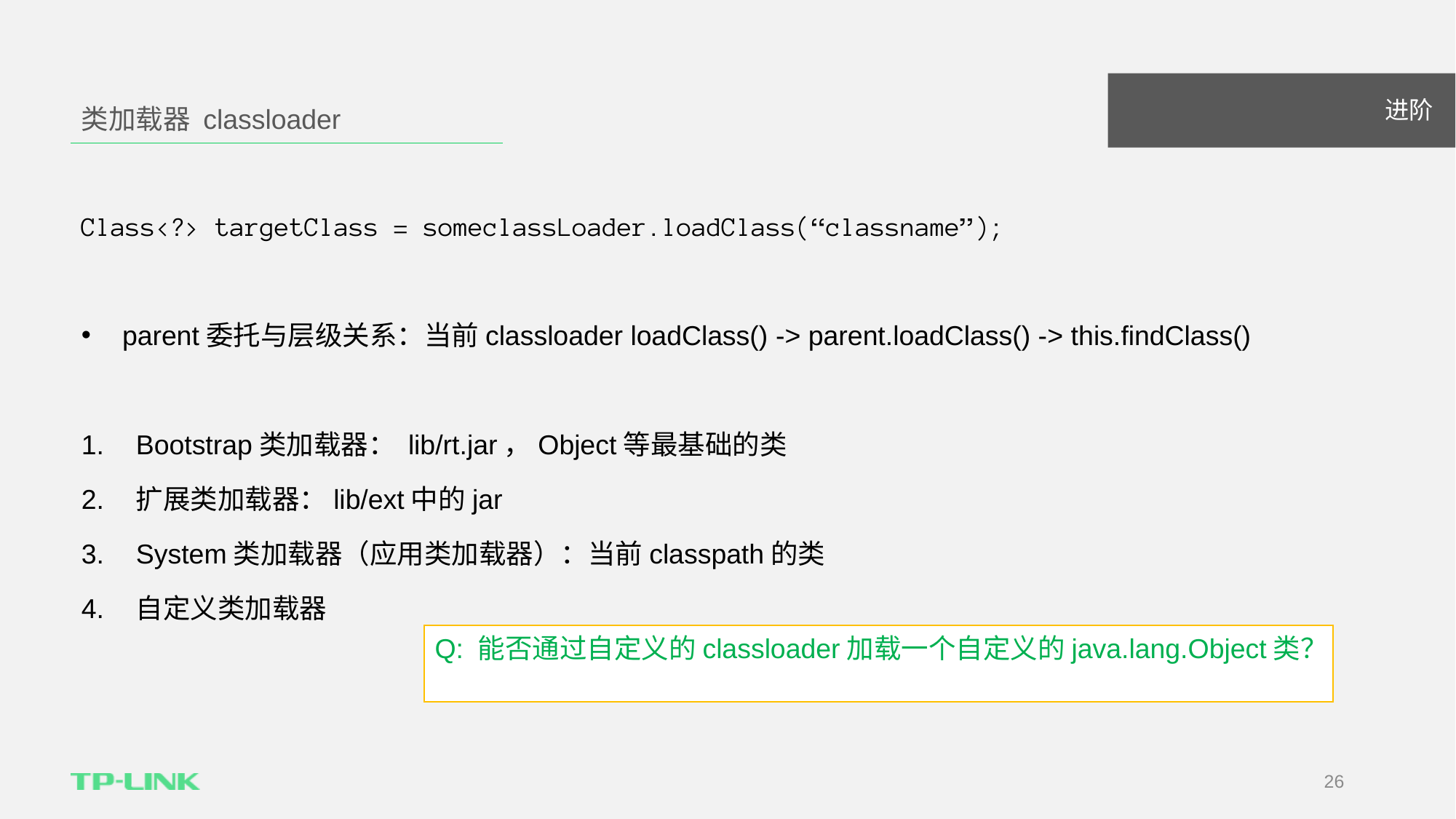

进阶
# 类加载器 classloader
Class<?> targetClass = someclassLoader.loadClass(“classname”);

parent委托与层级关系：当前classloader loadClass() -> parent.loadClass() -> this.findClass()

Bootstrap类加载器： lib/rt.jar，Object等最基础的类
扩展类加载器：lib/ext中的jar
System类加载器（应用类加载器）：当前classpath的类
自定义类加载器

Q: 能否通过自定义的classloader加载一个自定义的java.lang.Object类？

26